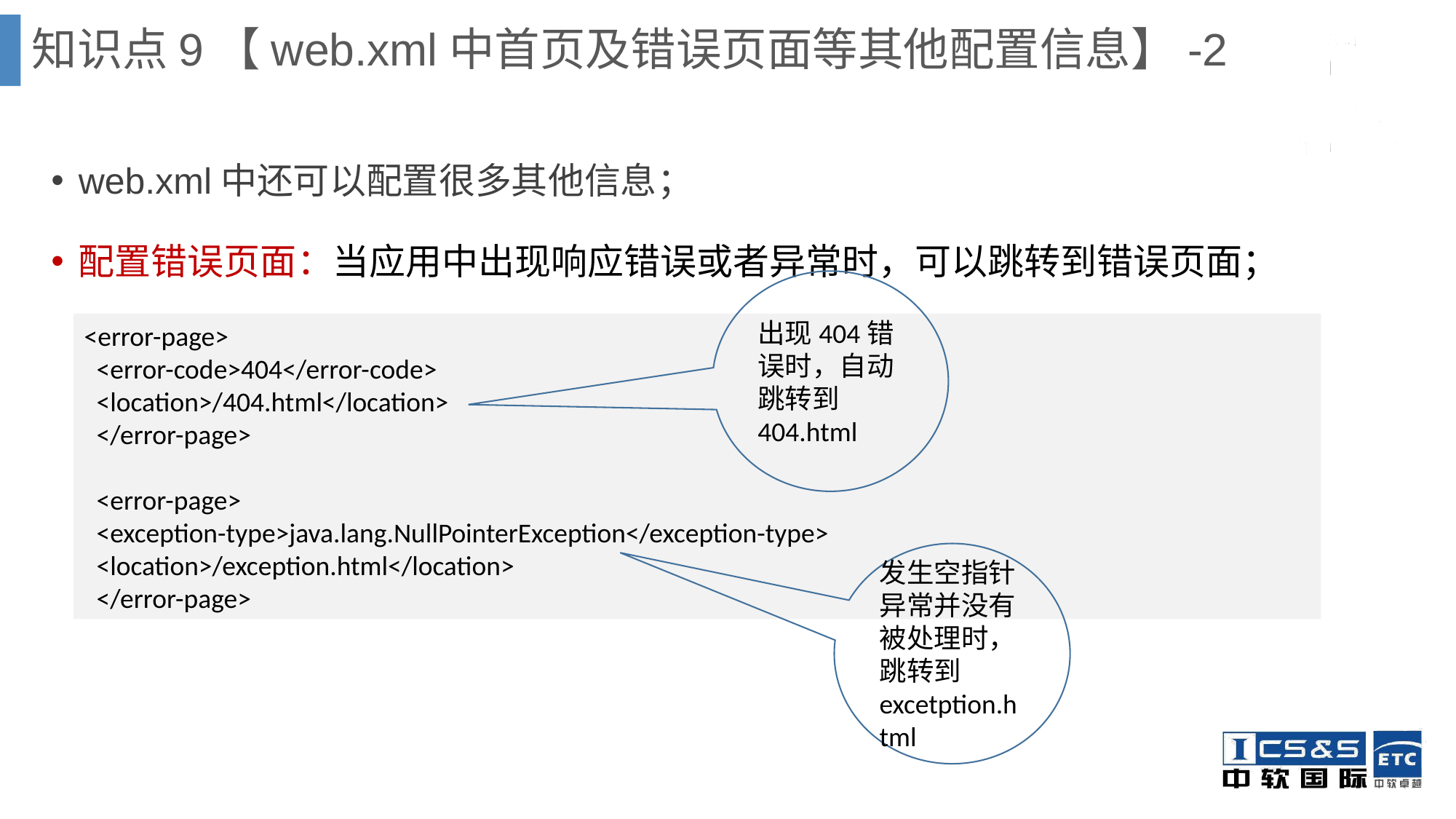

知识点9【web.xml中首页及错误页面等其他配置信息】-2
web.xml中还可以配置很多其他信息；
配置错误页面：当应用中出现响应错误或者异常时，可以跳转到错误页面；
出现404错误时，自动跳转到404.html
<error-page>
  <error-code>404</error-code>
  <location>/404.html</location>
  </error-page>

  <error-page>
  <exception-type>java.lang.NullPointerException</exception-type>
  <location>/exception.html</location>
  </error-page>
发生空指针异常并没有被处理时，跳转到excetption.html